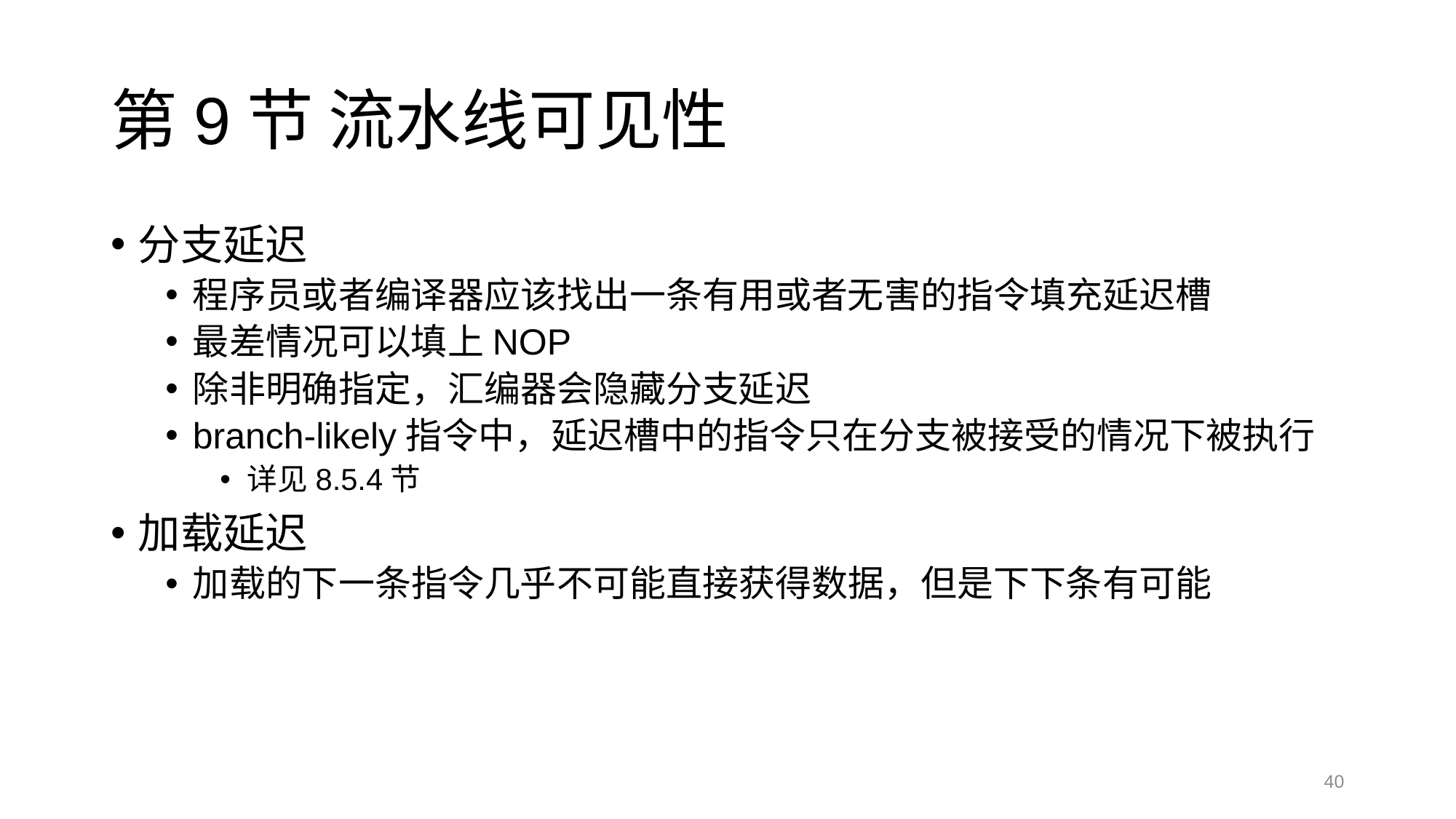

# 第9节 流水线可见性
分支延迟
程序员或者编译器应该找出一条有用或者无害的指令填充延迟槽
最差情况可以填上NOP
除非明确指定，汇编器会隐藏分支延迟
branch-likely指令中，延迟槽中的指令只在分支被接受的情况下被执行
详见8.5.4节
加载延迟
加载的下一条指令几乎不可能直接获得数据，但是下下条有可能

40